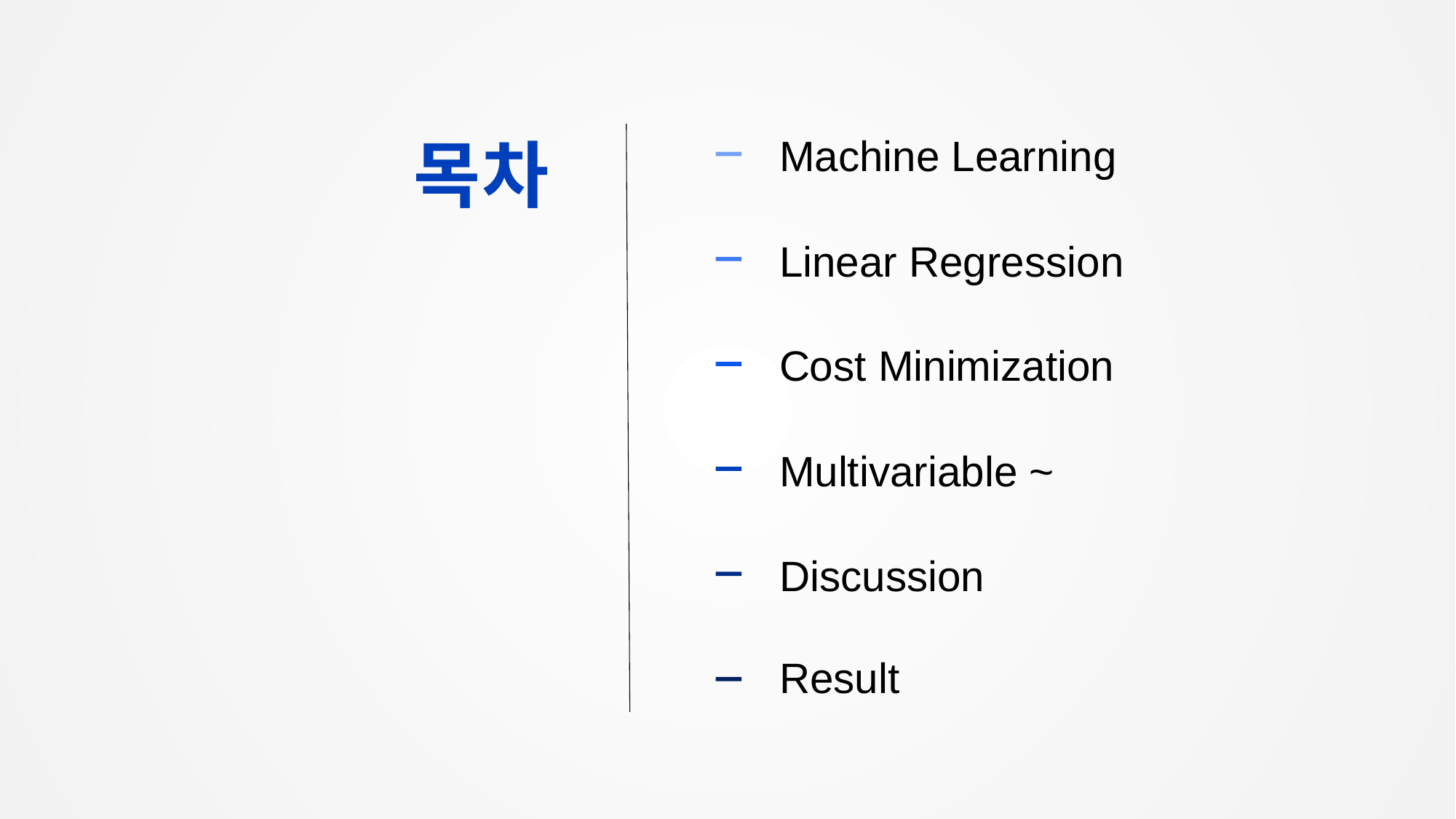

Machine Learning
목차

Linear Regression

Cost Minimization

Multivariable ~

Discussion

Result